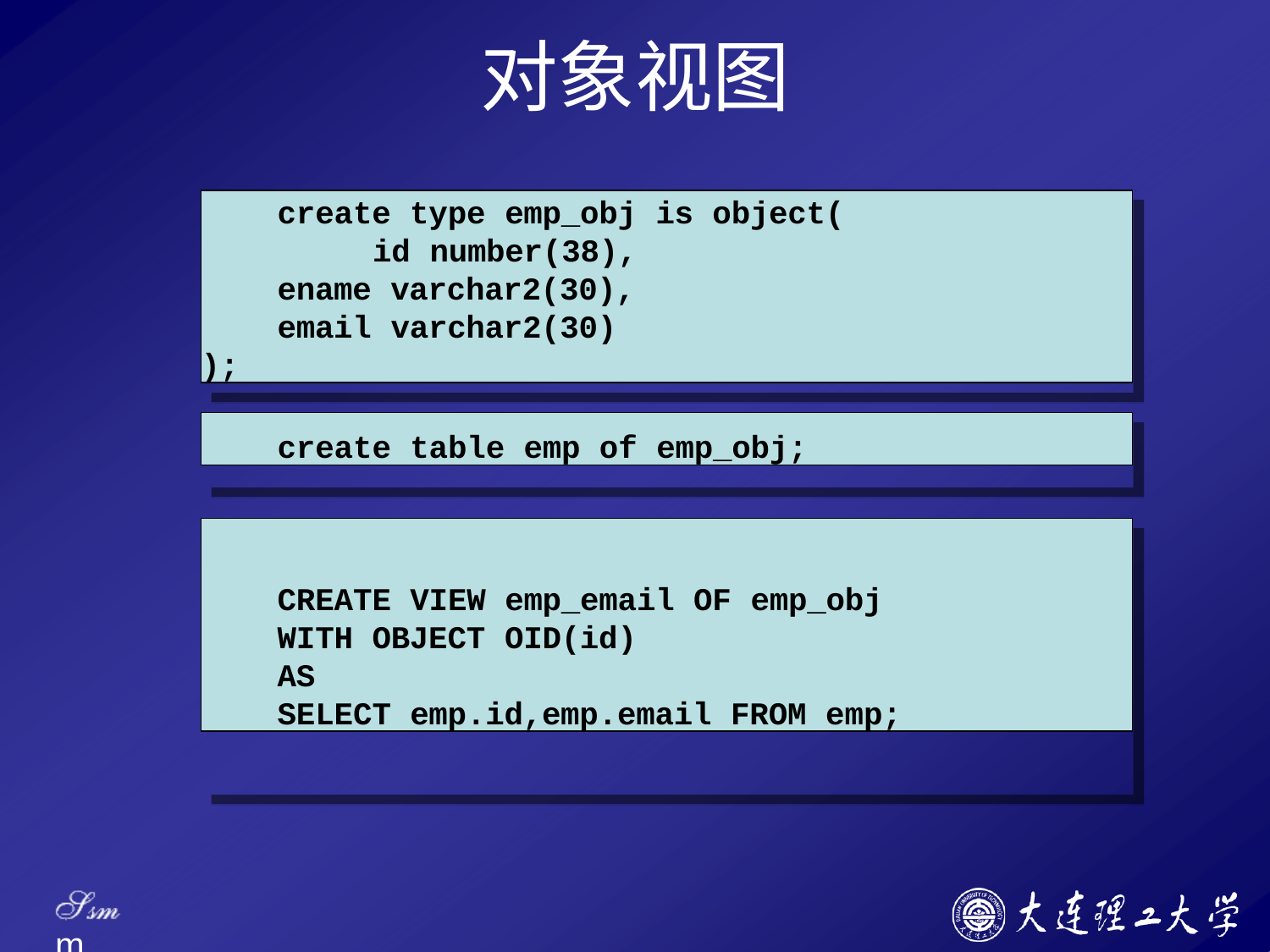

# 对象视图
create type emp_obj is object(  id number(38),
ename varchar2(30),
email varchar2(30)
);

create table emp of emp_obj;

CREATE VIEW emp_email OF emp_obj
WITH OBJECT OID(id)
AS
SELECT emp.id,emp.email FROM emp;

Ssm